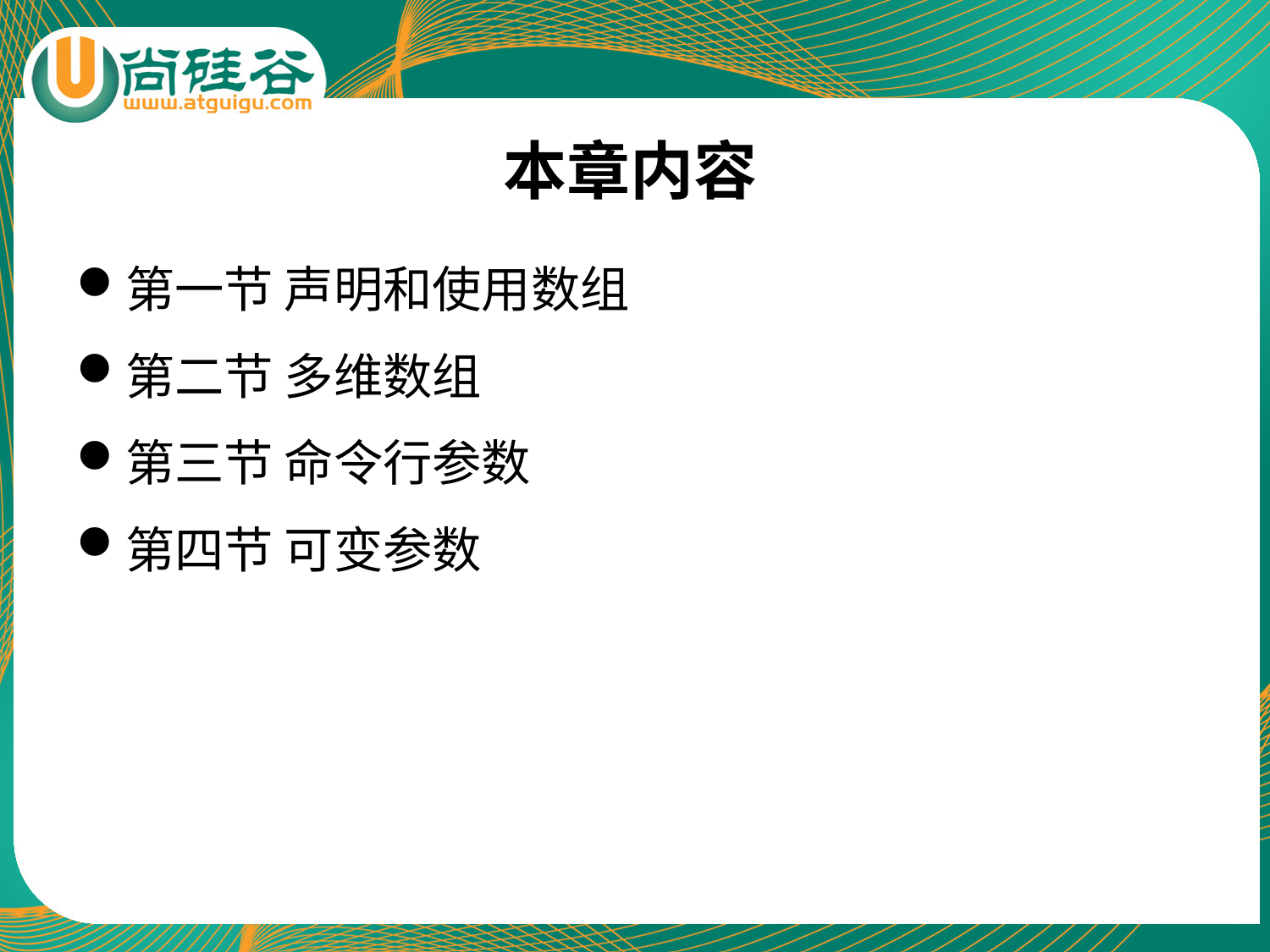

# 本章内容
第一节 声明和使用数组
第二节 多维数组
第三节 命令行参数
第四节 可变参数